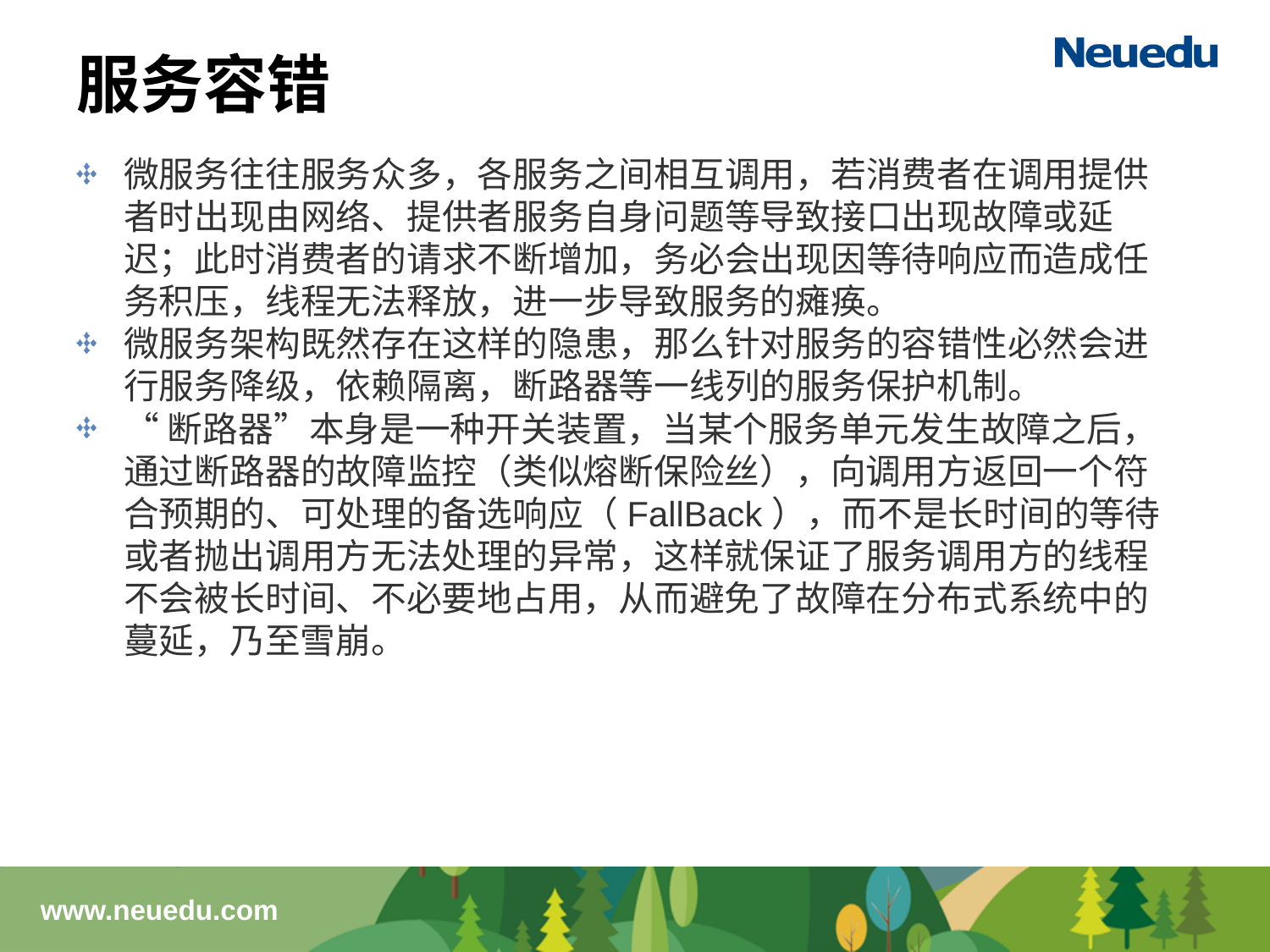

# 服务容错
微服务往往服务众多，各服务之间相互调用，若消费者在调用提供者时出现由网络、提供者服务自身问题等导致接口出现故障或延迟；此时消费者的请求不断增加，务必会出现因等待响应而造成任务积压，线程无法释放，进一步导致服务的瘫痪。
微服务架构既然存在这样的隐患，那么针对服务的容错性必然会进行服务降级，依赖隔离，断路器等一线列的服务保护机制。
“断路器”本身是一种开关装置，当某个服务单元发生故障之后，通过断路器的故障监控（类似熔断保险丝），向调用方返回一个符合预期的、可处理的备选响应（FallBack），而不是长时间的等待或者抛出调用方无法处理的异常，这样就保证了服务调用方的线程不会被长时间、不必要地占用，从而避免了故障在分布式系统中的蔓延，乃至雪崩。